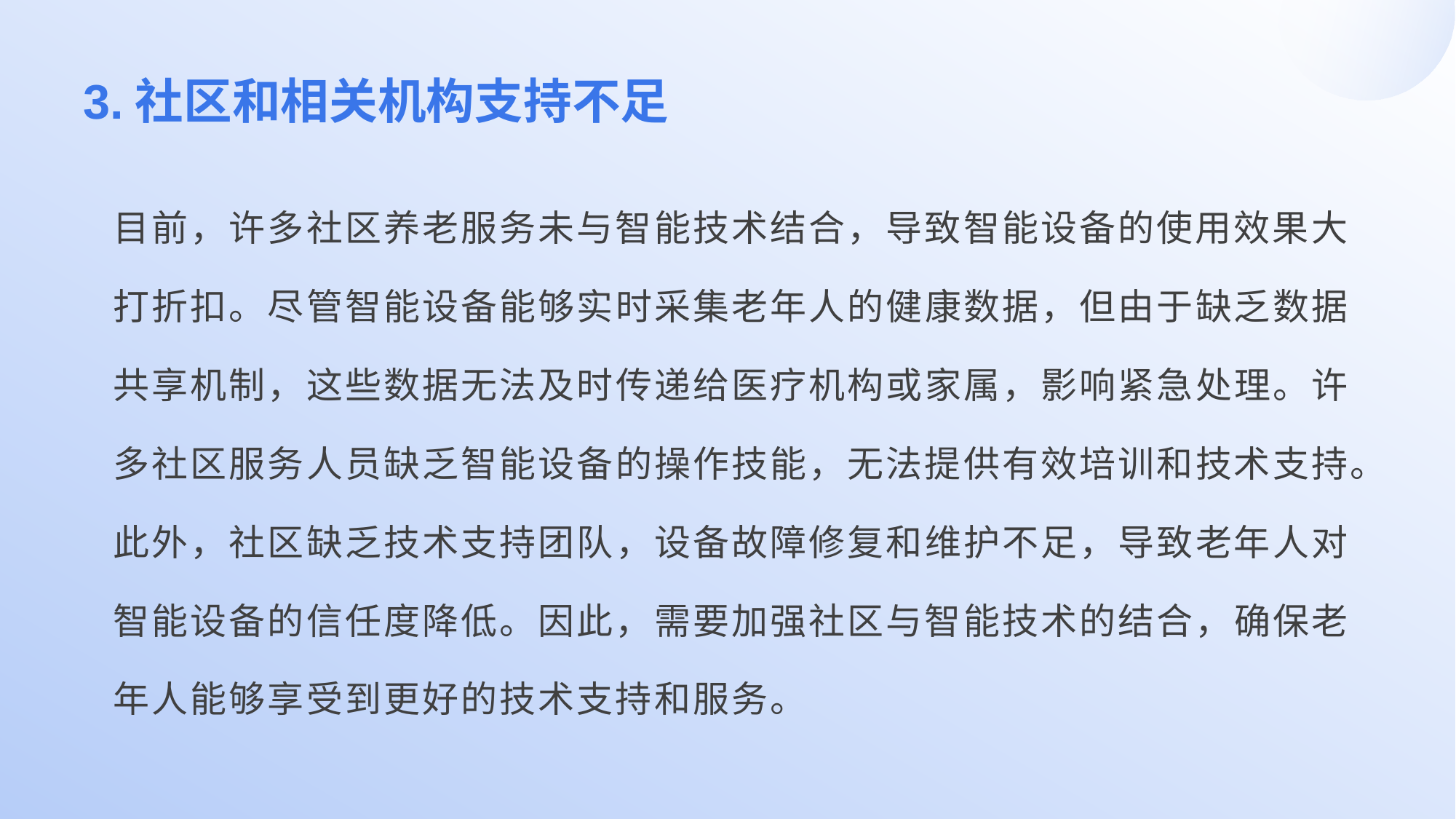

# 3.社区和相关机构支持不足
目前，许多社区养老服务未与智能技术结合，导致智能设备的使用效果大打折扣。尽管智能设备能够实时采集老年人的健康数据，但由于缺乏数据共享机制，这些数据无法及时传递给医疗机构或家属，影响紧急处理。许多社区服务人员缺乏智能设备的操作技能，无法提供有效培训和技术支持。此外，社区缺乏技术支持团队，设备故障修复和维护不足，导致老年人对智能设备的信任度降低。因此，需要加强社区与智能技术的结合，确保老年人能够享受到更好的技术支持和服务。